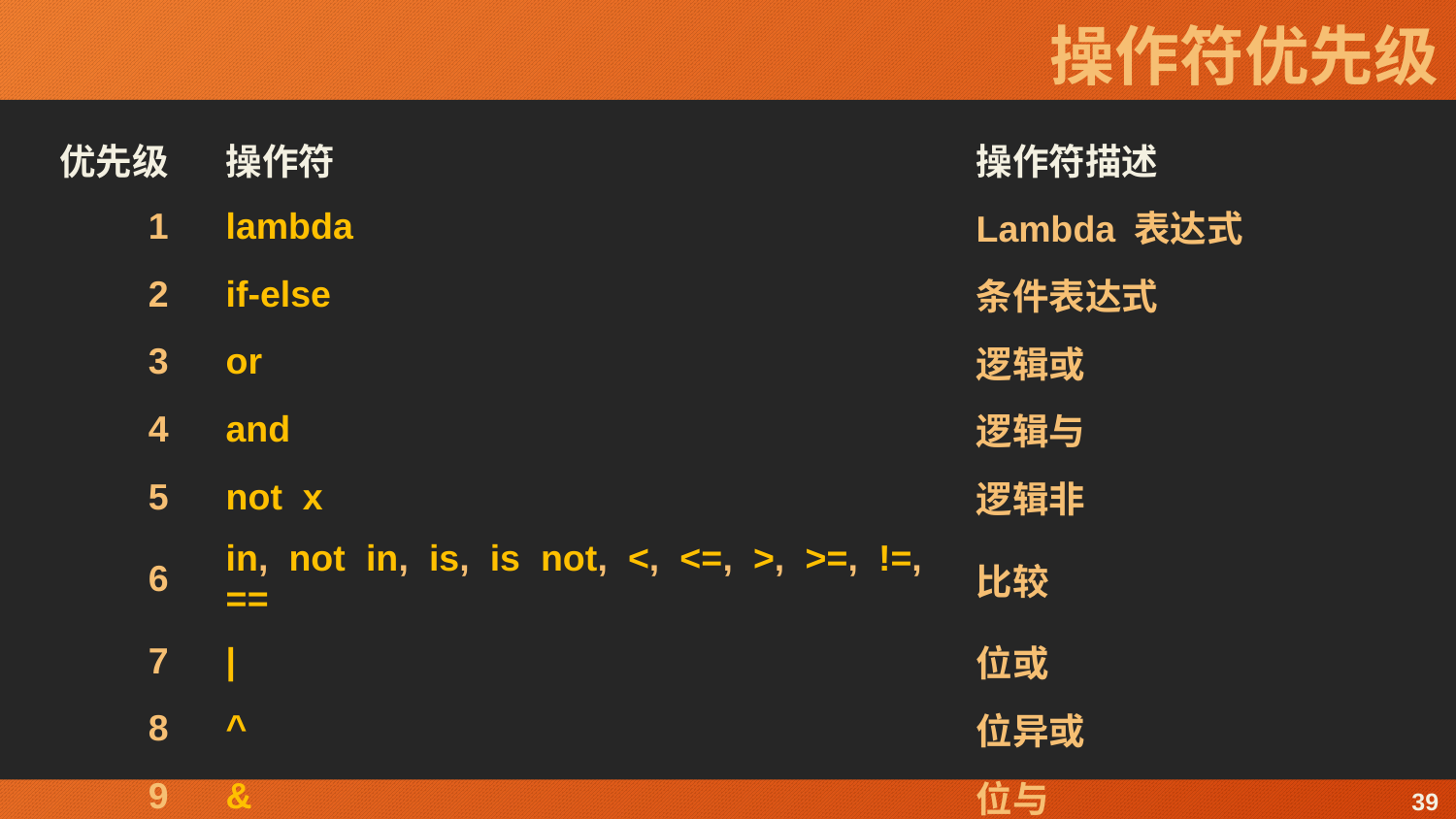

# 操作符优先级
| 优先级 | 操作符 | 操作符描述 |
| --- | --- | --- |
| 1 | lambda | Lambda 表达式 |
| 2 | if-else | 条件表达式 |
| 3 | or | 逻辑或 |
| 4 | and | 逻辑与 |
| 5 | not x | 逻辑非 |
| 6 | in, not in, is, is not, <, <=, >, >=, !=, == | 比较 |
| 7 | | | 位或 |
| 8 | ^ | 位异或 |
| 9 | & | 位与 |
39